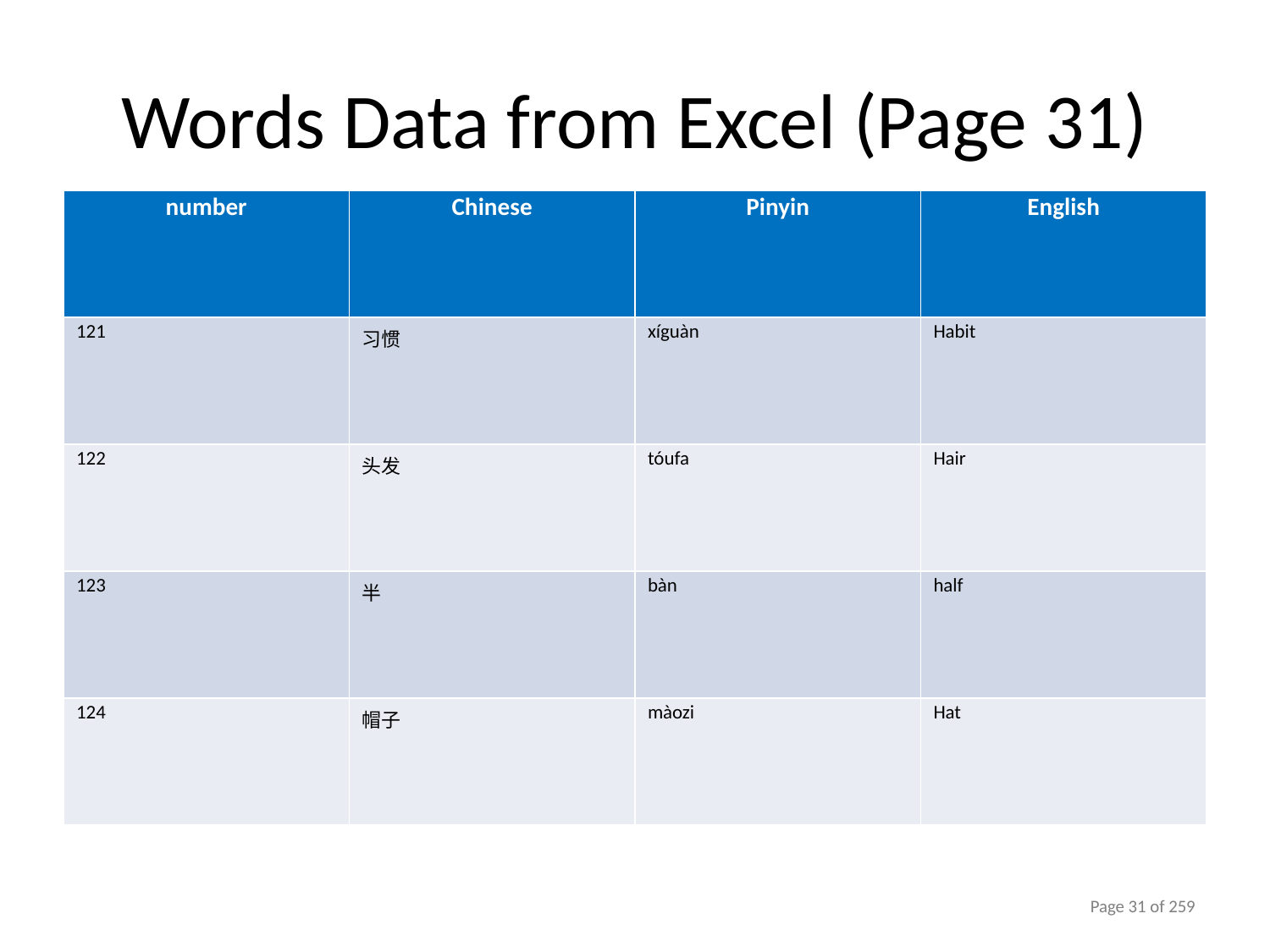

# Words Data from Excel (Page 31)
| number | Chinese | Pinyin | English |
| --- | --- | --- | --- |
| 121 | 习惯 | xíguàn | Habit |
| 122 | 头发 | tóufa | Hair |
| 123 | 半 | bàn | half |
| 124 | 帽子 | màozi | Hat |

Page 31 of 259